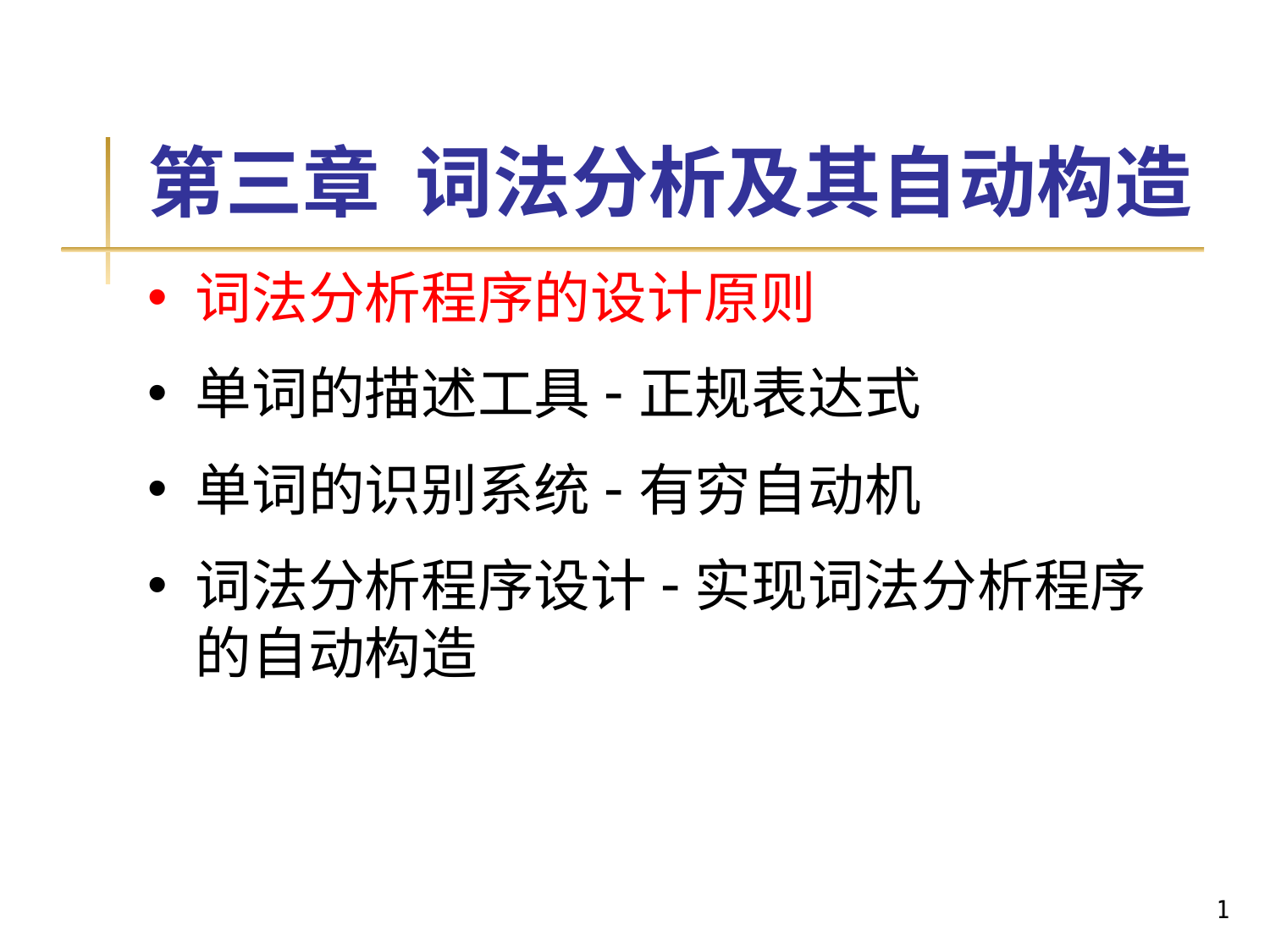

第三章  词法分析及其自动构造
#
词法分析程序的设计原则
单词的描述工具-正规表达式
单词的识别系统-有穷自动机
词法分析程序设计-实现词法分析程序的自动构造

1